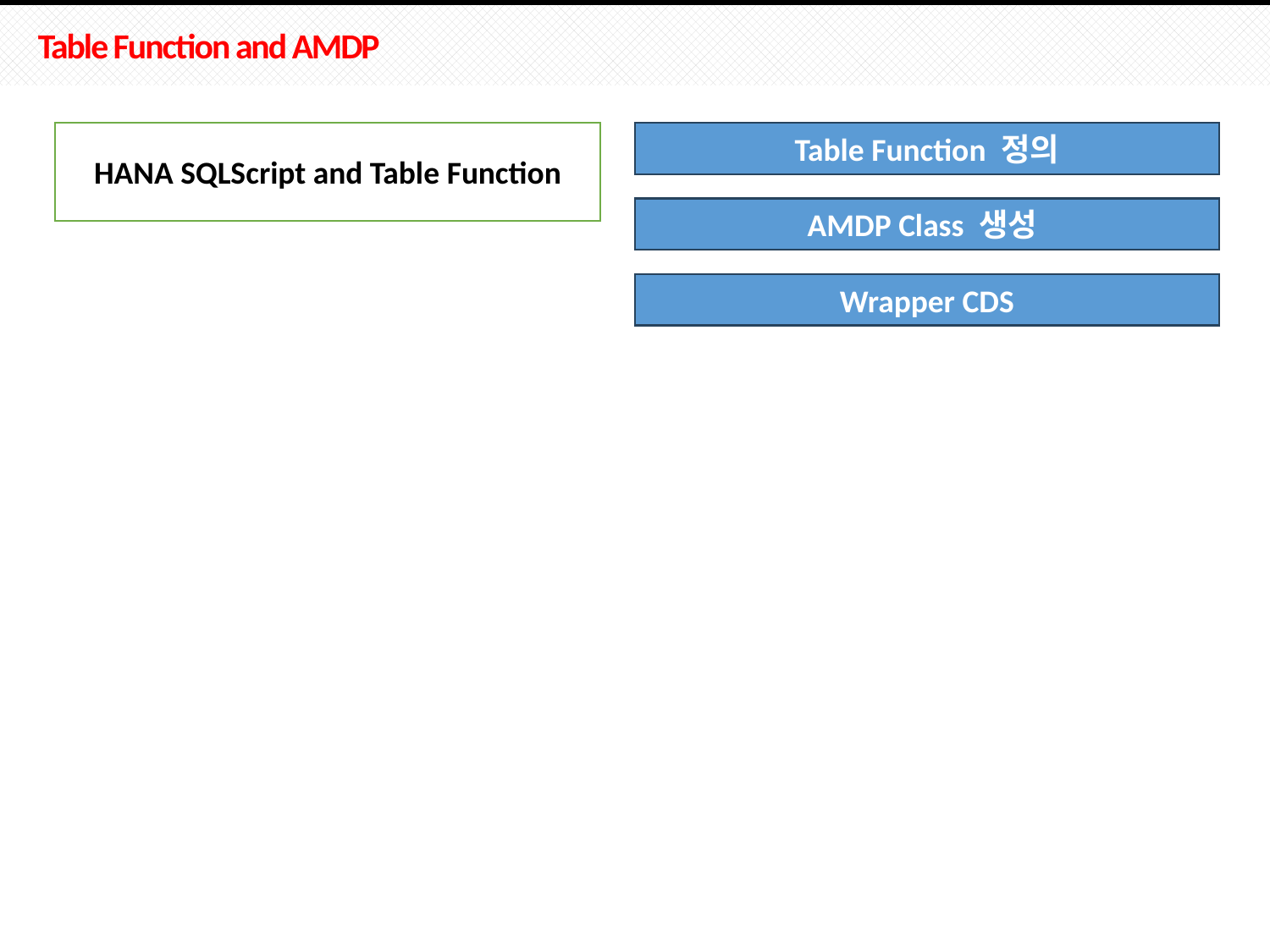

# Table Function and AMDP
HANA SQLScript and Table Function
Table Function 정의
AMDP Class 생성
Wrapper CDS